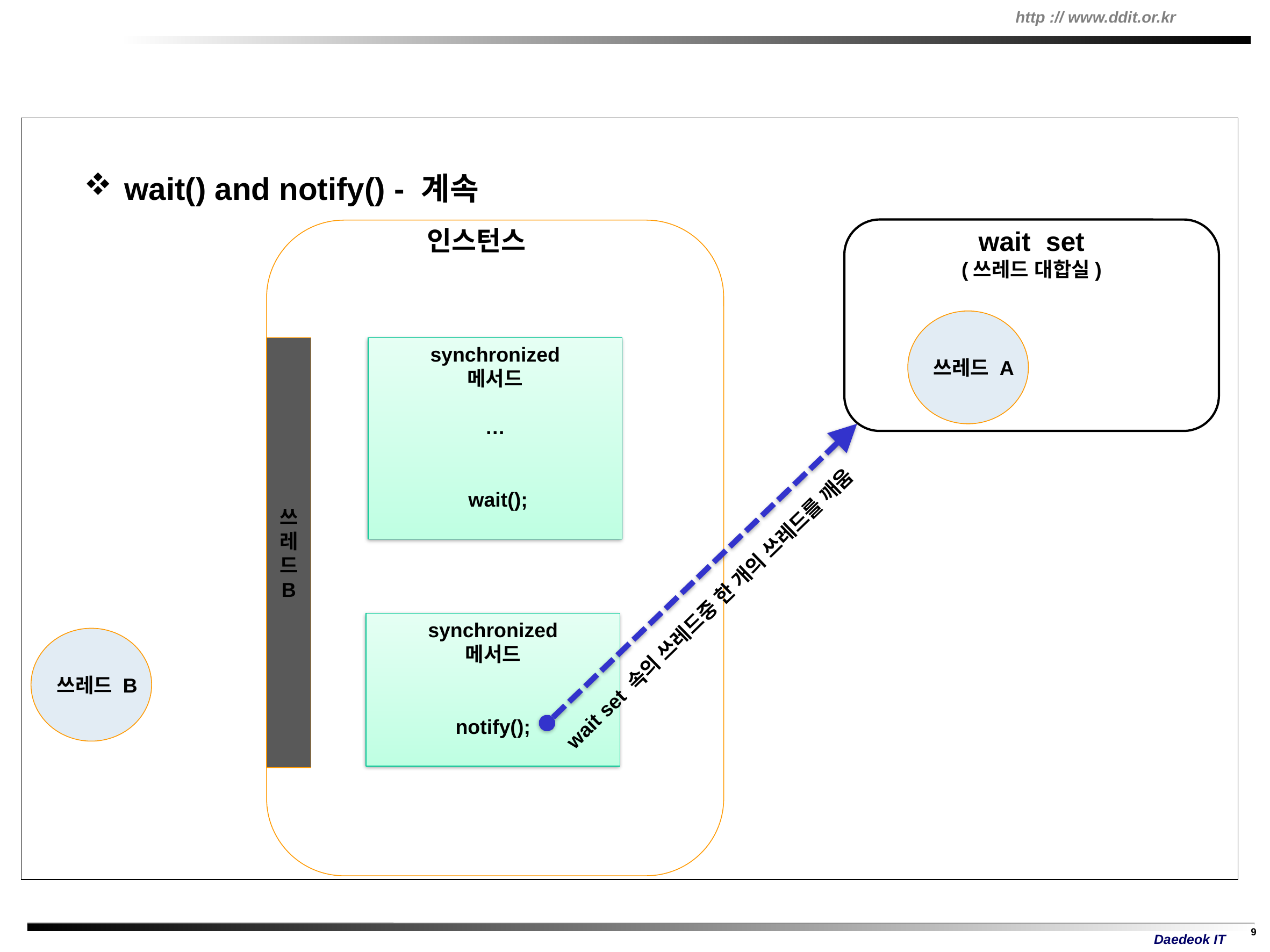

wait() and notify() - 계속
인스턴스
wait  set
(쓰레드 대합실)

쓰레드 A
쓰
레
드
B
synchronized
메서드

…

 wait();

wait set 속의 쓰레드중 한 개의 쓰레드를 깨움
synchronized
메서드

notify();

쓰레드 B